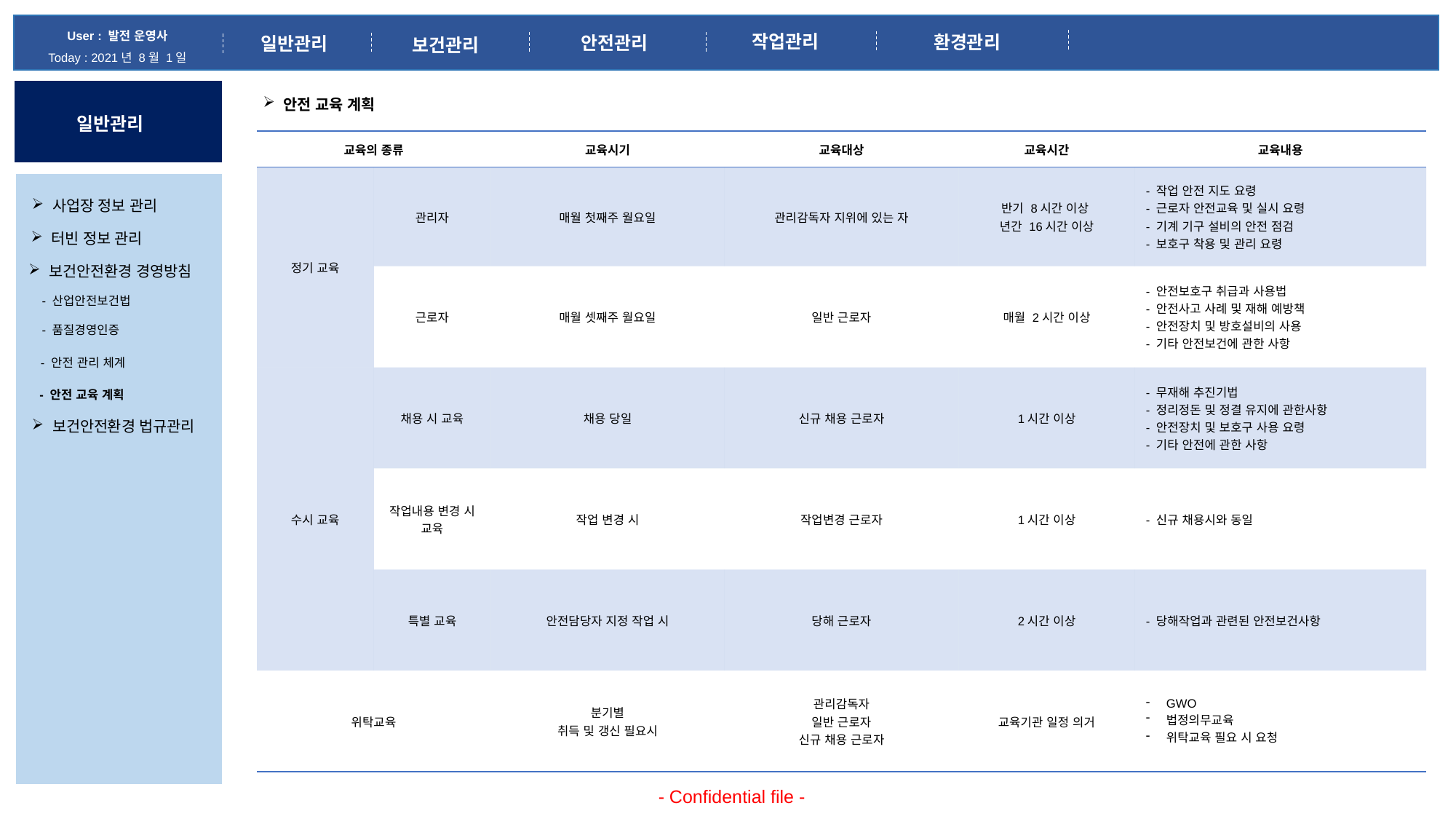

User : 발전 운영사
Today : 2021년 8월 1일
작업관리
환경관리
안전관리
일반관리
보건관리

안전 교육 계획
일반관리
| 교육의 종류 |  | 교육시기 | 교육대상 | 교육시간 | 교육내용 |
| --- | --- | --- | --- | --- | --- |
| 정기 교육 | 관리자 | 매월 첫째주 월요일 | 관리감독자 지위에 있는 자 | 반기 8시간 이상 년간 16시간 이상 | - 작업 안전 지도 요령 - 근로자 안전교육 및 실시 요령 - 기계 기구 설비의 안전 점검 - 보호구 착용 및 관리 요령 |
|  | 근로자 | 매월 셋째주 월요일 | 일반 근로자 | 매월 2시간 이상 | - 안전보호구 취급과 사용법 - 안전사고 사례 및 재해 예방책 - 안전장치 및 방호설비의 사용 - 기타 안전보건에 관한 사항 |
| 수시 교육 | 채용 시 교육 | 채용 당일 | 신규 채용 근로자 | 1시간 이상 | - 무재해 추진기법 - 정리정돈 및 정결 유지에 관한사항 - 안전장치 및 보호구 사용 요령 - 기타 안전에 관한 사항 |
|  | 작업내용 변경 시 교육 | 작업 변경 시 | 작업변경 근로자 | 1시간 이상 | - 신규 채용시와 동일 |
|  | 특별 교육 | 안전담당자 지정 작업 시 | 당해 근로자 | 2시간 이상 | - 당해작업과 관련된 안전보건사항 |
| 위탁교육 |  | 분기별 취득 및 갱신 필요시 | 관리감독자 일반 근로자 신규 채용 근로자 | 교육기관 일정 의거 | GWO 법정의무교육 위탁교육 필요 시 요청 |

사업장 정보 관리
터빈 정보 관리
보건안전환경 경영방침
- 산업안전보건법
- 품질경영인증
- 안전 관리 체계
- 안전 교육 계획
보건안전환경 법규관리
- Confidential file -